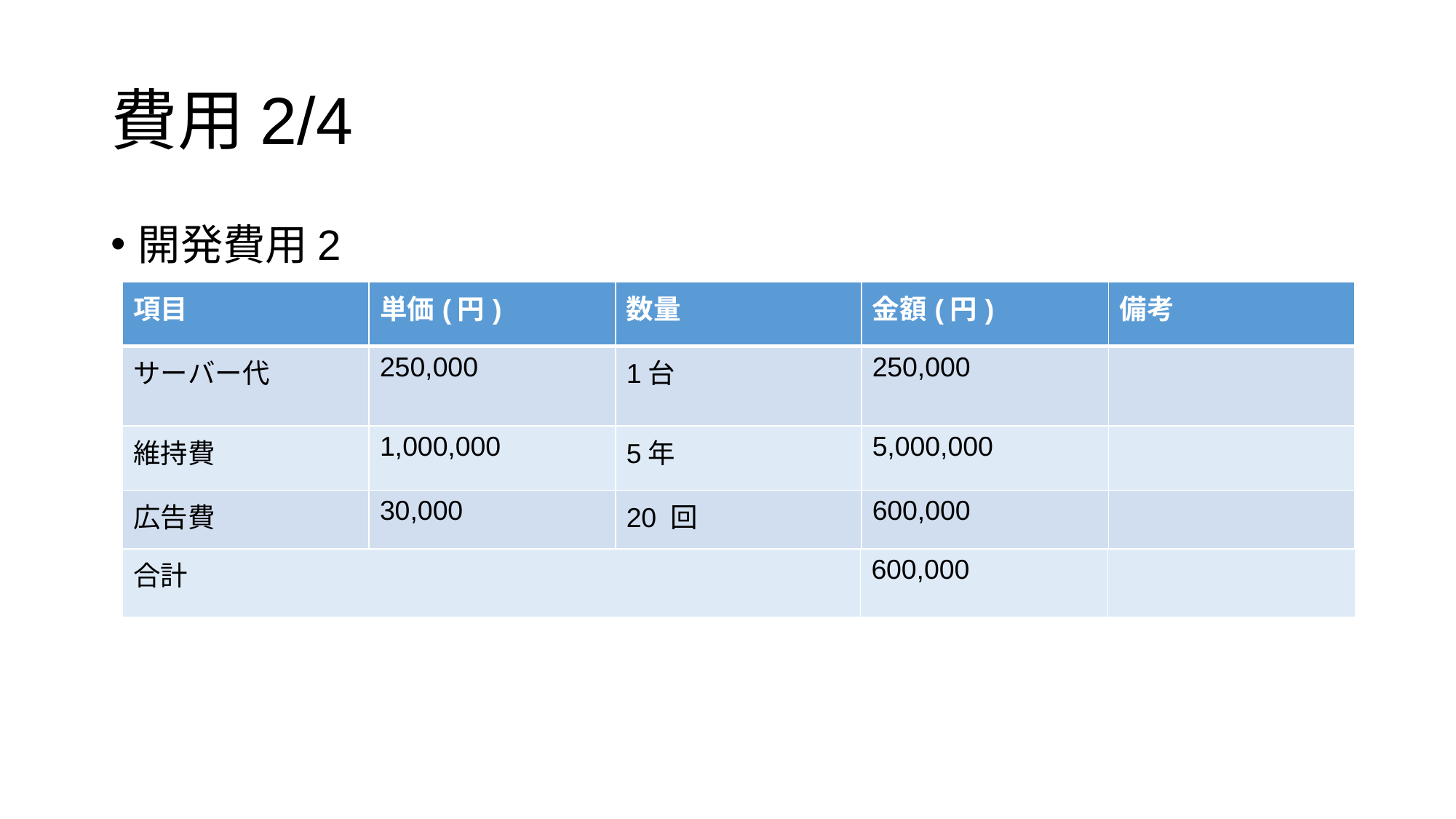

# 費用2/4
開発費用2

| 項目 | 単価(円) | 数量 | 金額(円) | 備考 |
| --- | --- | --- | --- | --- |
| サーバー代 | 250,000 | 1台 | 250,000 |  |
| 維持費 | 1,000,000 | 5年 | 5,000,000 |  |
| 広告費 | 30,000 | 20 回 | 600,000 |  |
| 合計 | 600,000 |  |
| --- | --- | --- |